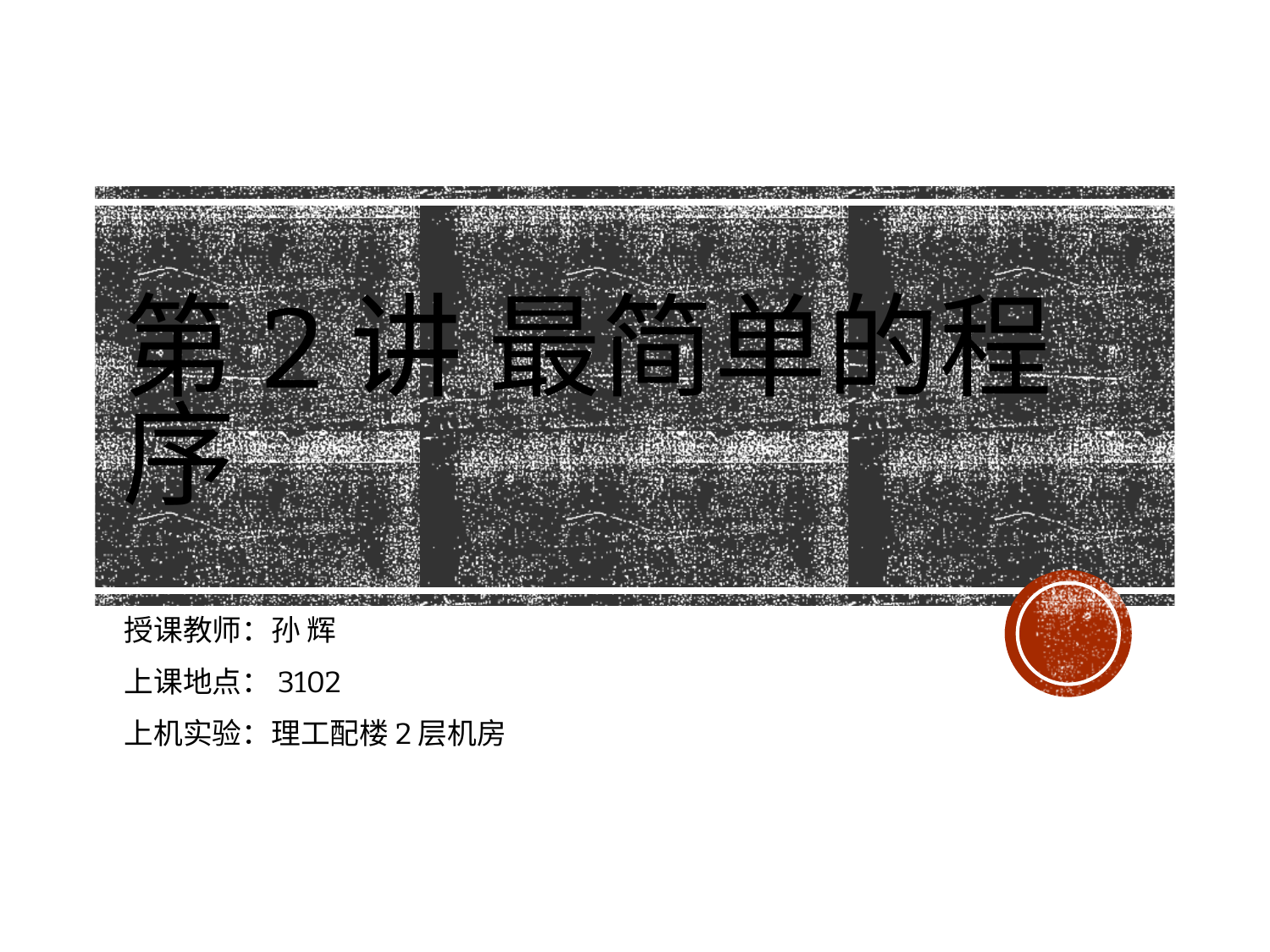

# 第2讲 最简单的程序
授课教师：孙 辉
上课地点：3102
上机实验：理工配楼2层机房